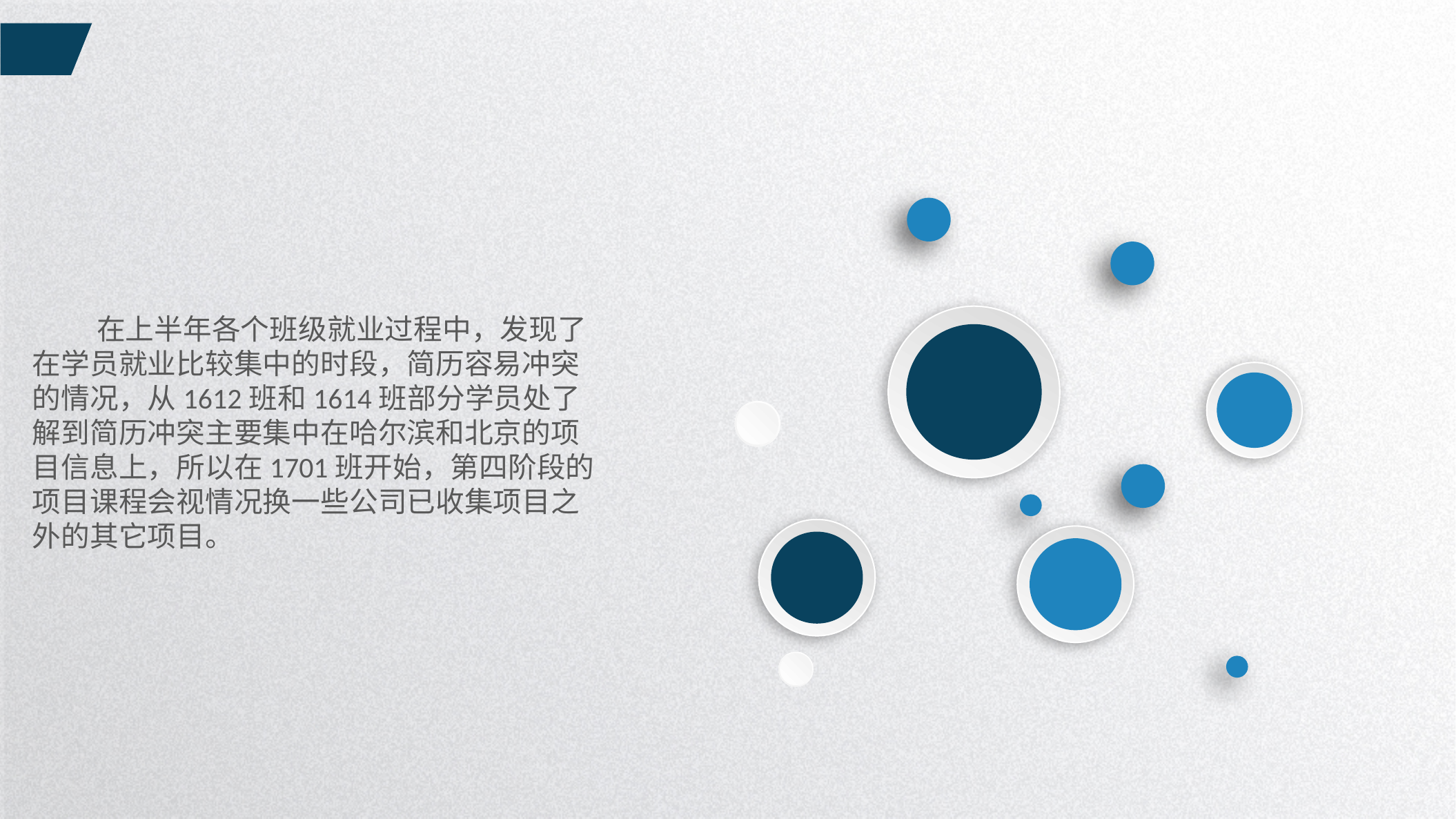

在上半年各个班级就业过程中，发现了在学员就业比较集中的时段，简历容易冲突的情况，从1612班和1614班部分学员处了解到简历冲突主要集中在哈尔滨和北京的项目信息上，所以在1701班开始，第四阶段的项目课程会视情况换一些公司已收集项目之外的其它项目。